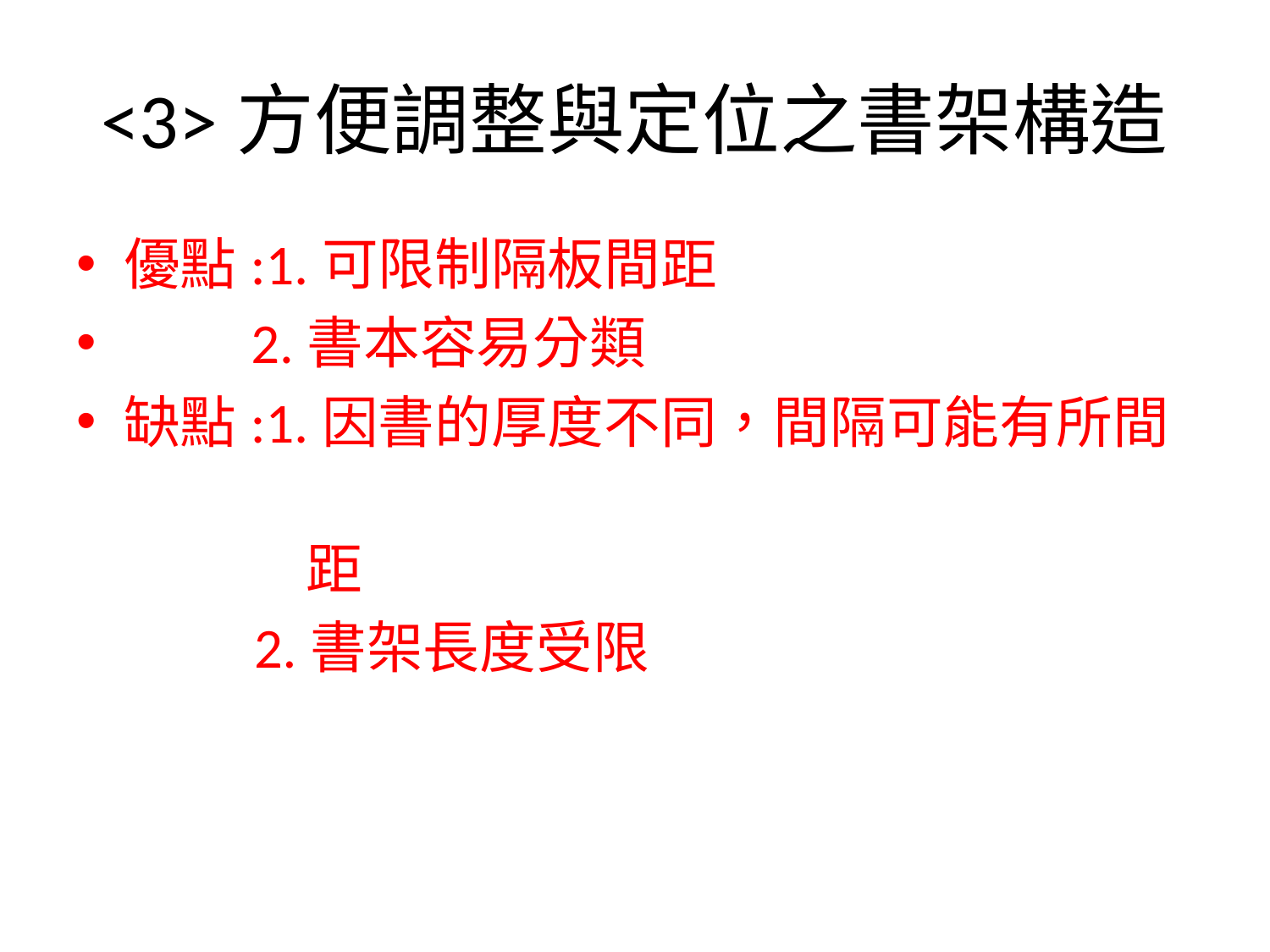

# <3>方便調整與定位之書架構造
優點:1.可限制隔板間距
          2.書本容易分類
缺點:1.因書的厚度不同，間隔可能有所間
                 距
              2.書架長度受限